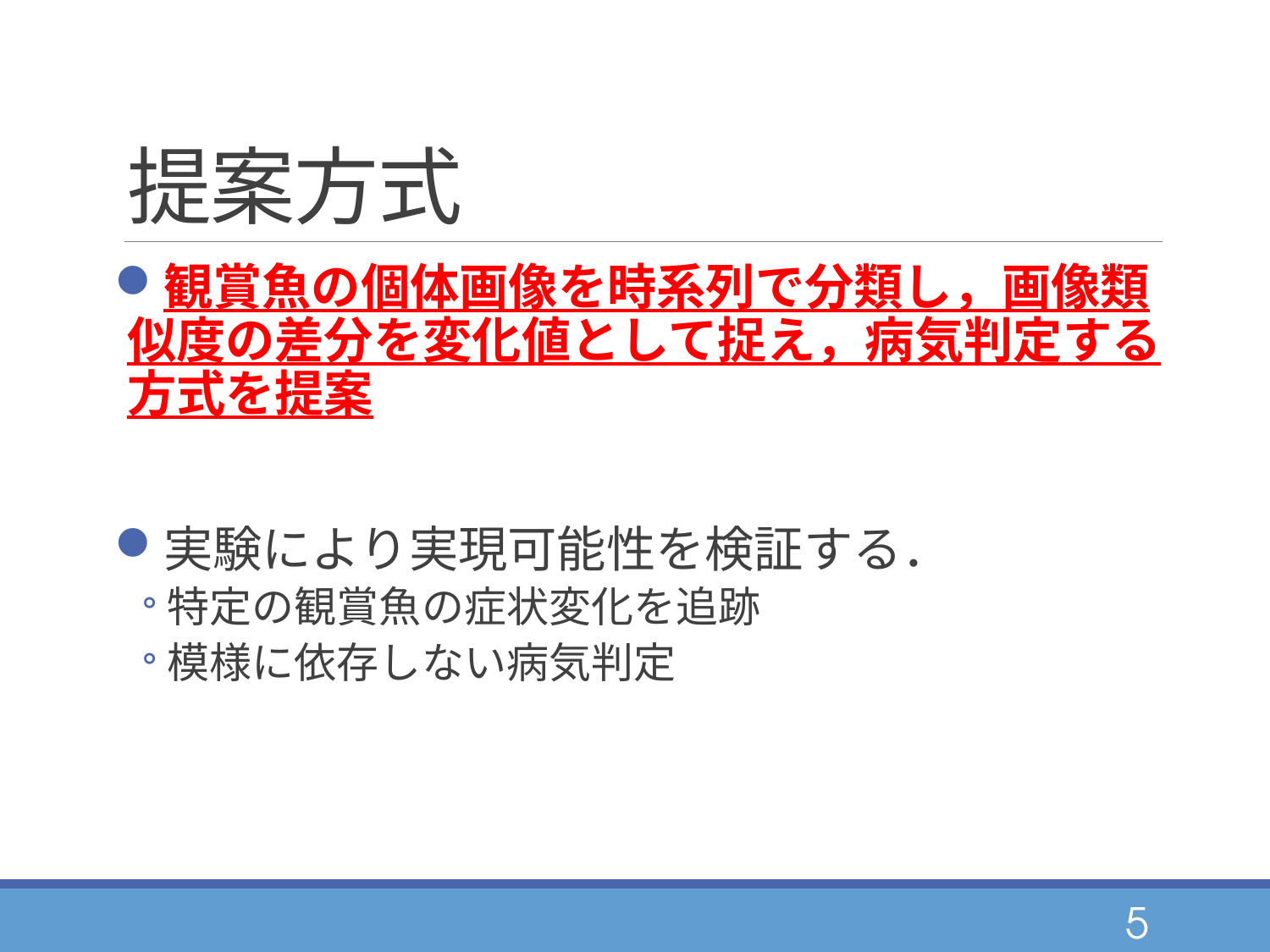

# 提案方式
観賞魚の個体画像を時系列で分類し，画像類似度の差分を変化値として捉え，病気判定する方式を提案

実験により実現可能性を検証する．
特定の観賞魚の症状変化を追跡
模様に依存しない病気判定

5